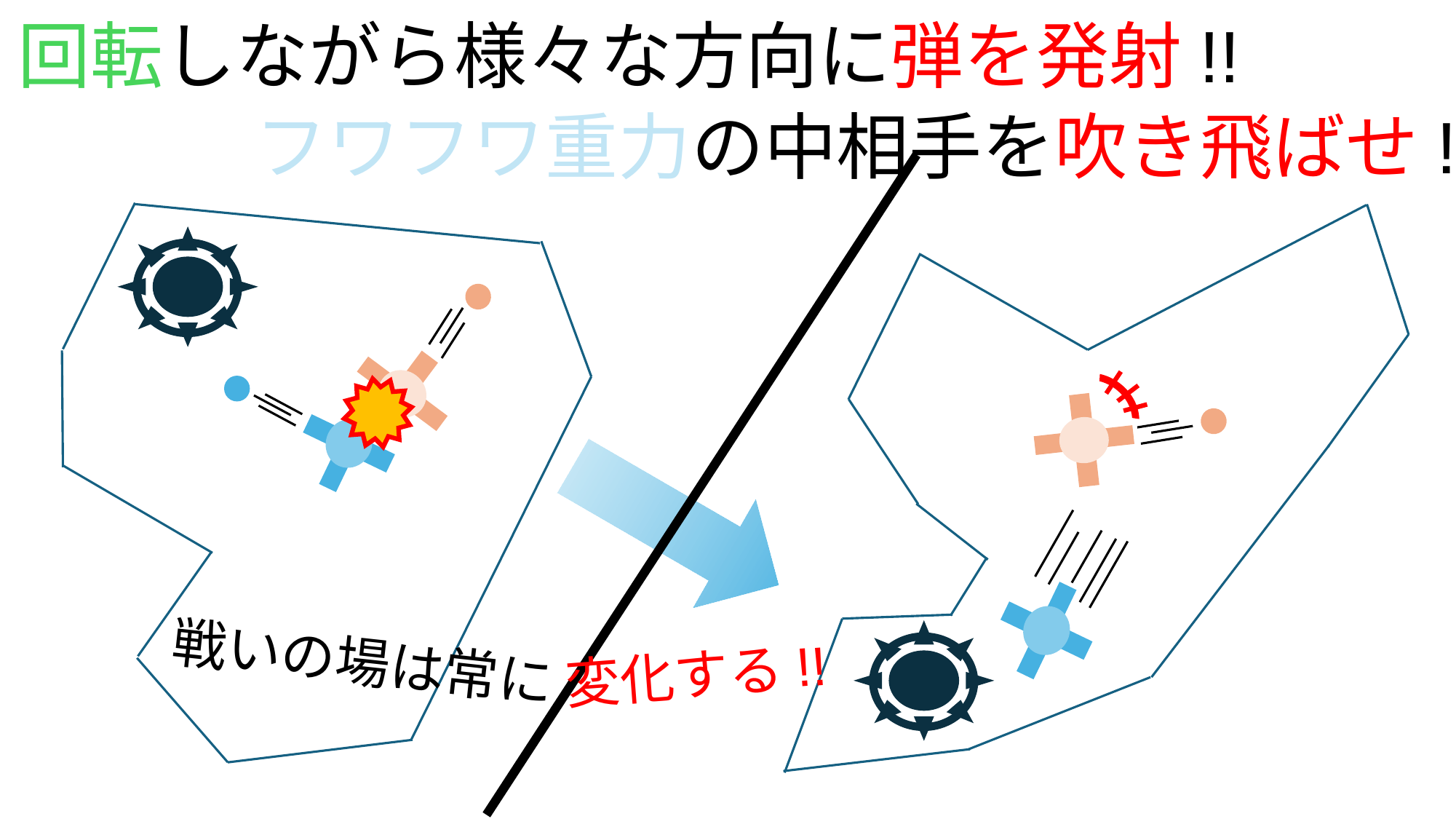

回転しながら様々な方向に弾を発射!!
フワフワ重力の中相手を吹き飛ばせ!!

戦いの場は常に
変化する!!